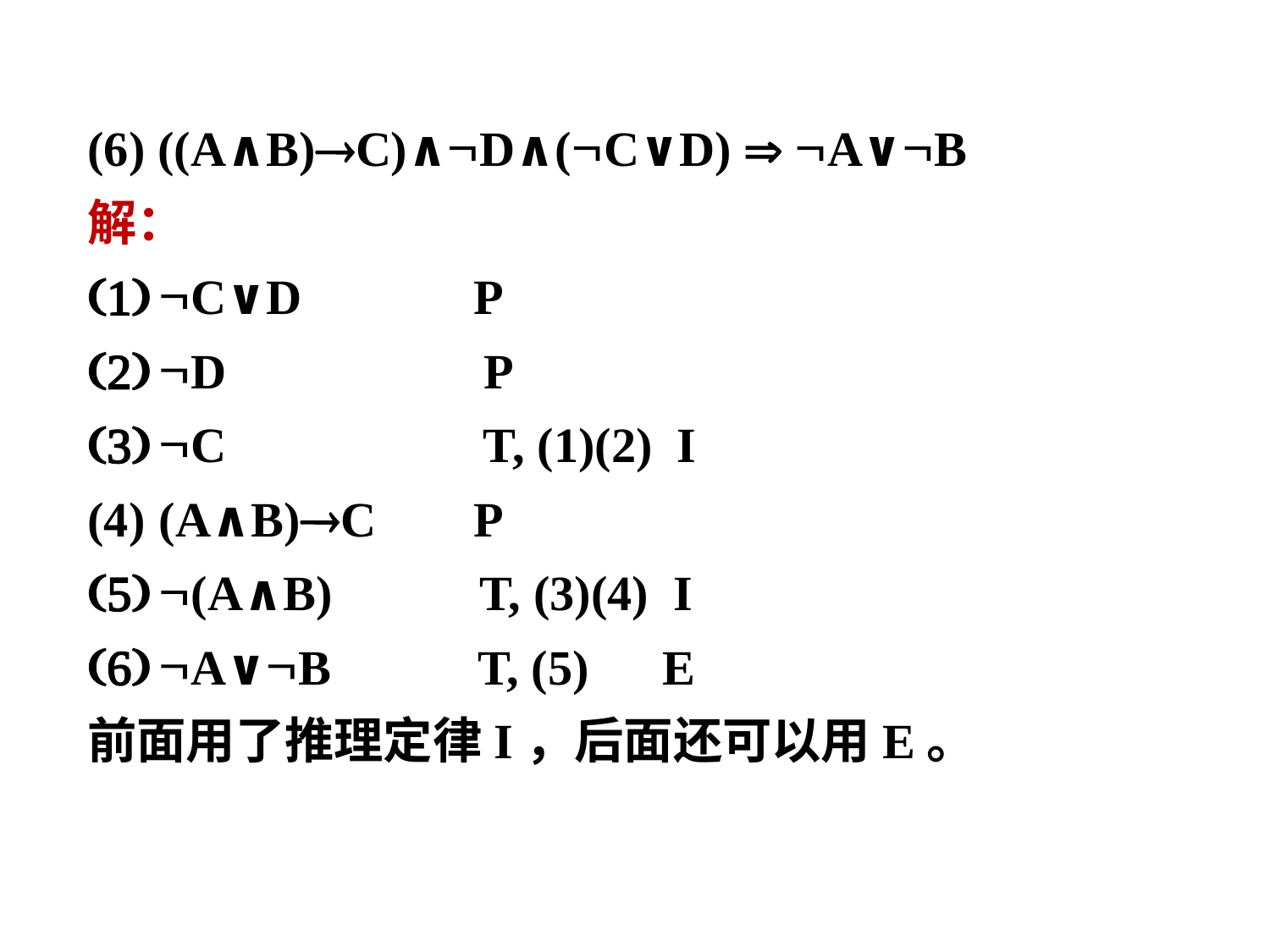

(6) ((A∧B)→C)∧¬D∧(¬C∨D) ⇒ ¬A∨¬B
解：
¬C∨D              P
¬D                     P
¬C                     T, (1)(2)  I
(A∧B)→C        P
¬(A∧B)            T, (3)(4)  I
¬A∨¬B            T, (5)      E
前面用了推理定律I，后面还可以用E。